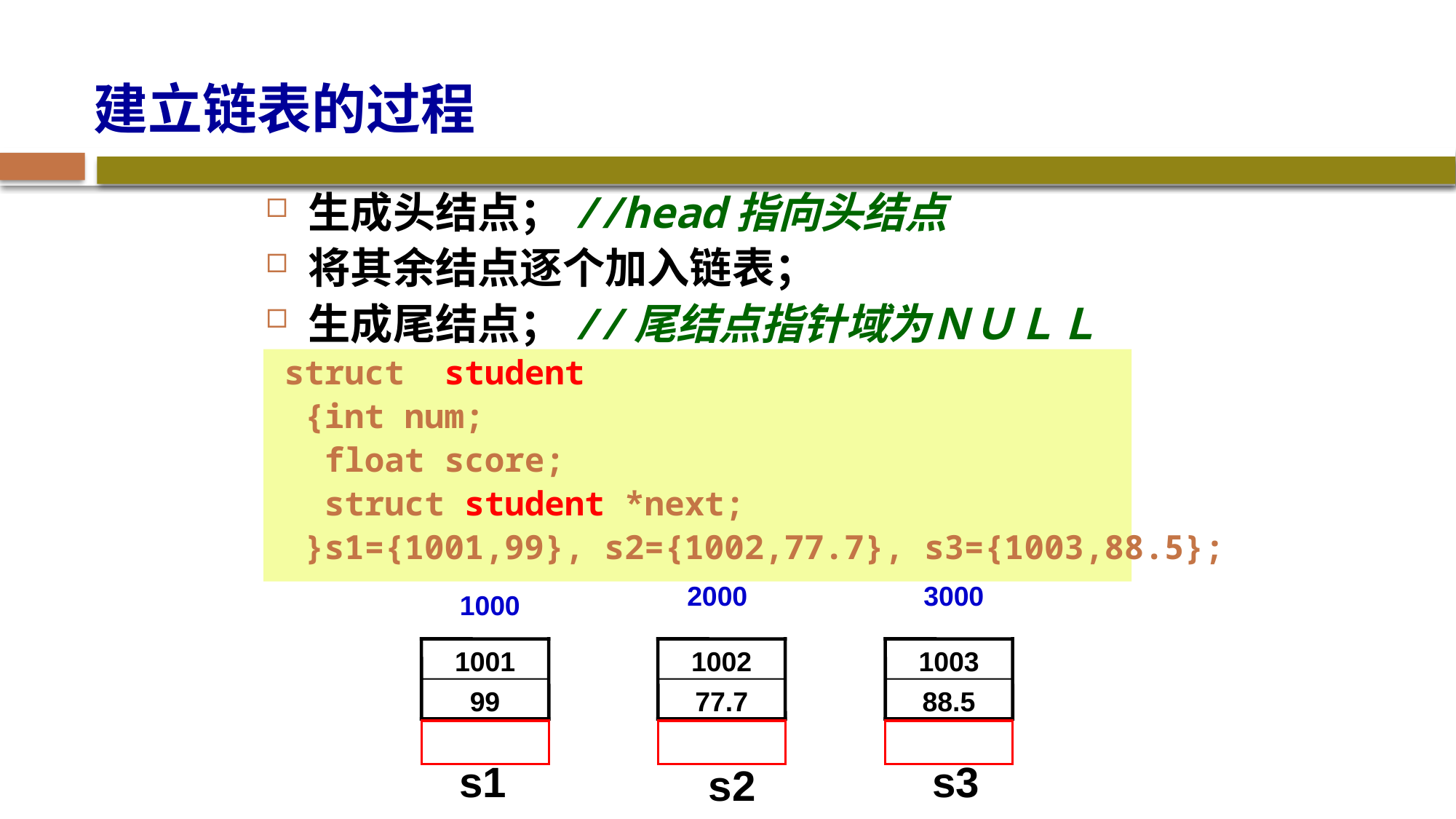

建立链表的过程
 生成头结点；//head指向头结点
 将其余结点逐个加入链表；
 生成尾结点；//尾结点指针域为ＮＵＬＬ
struct  student
 {int num;
  float score;
  struct student *next;
 }s1={1001,99}, s2={1002,77.7}, s3={1003,88.5};

2000
3000
1000
1001

99

1002

77.7

1003

88.5

s1
s3
s2